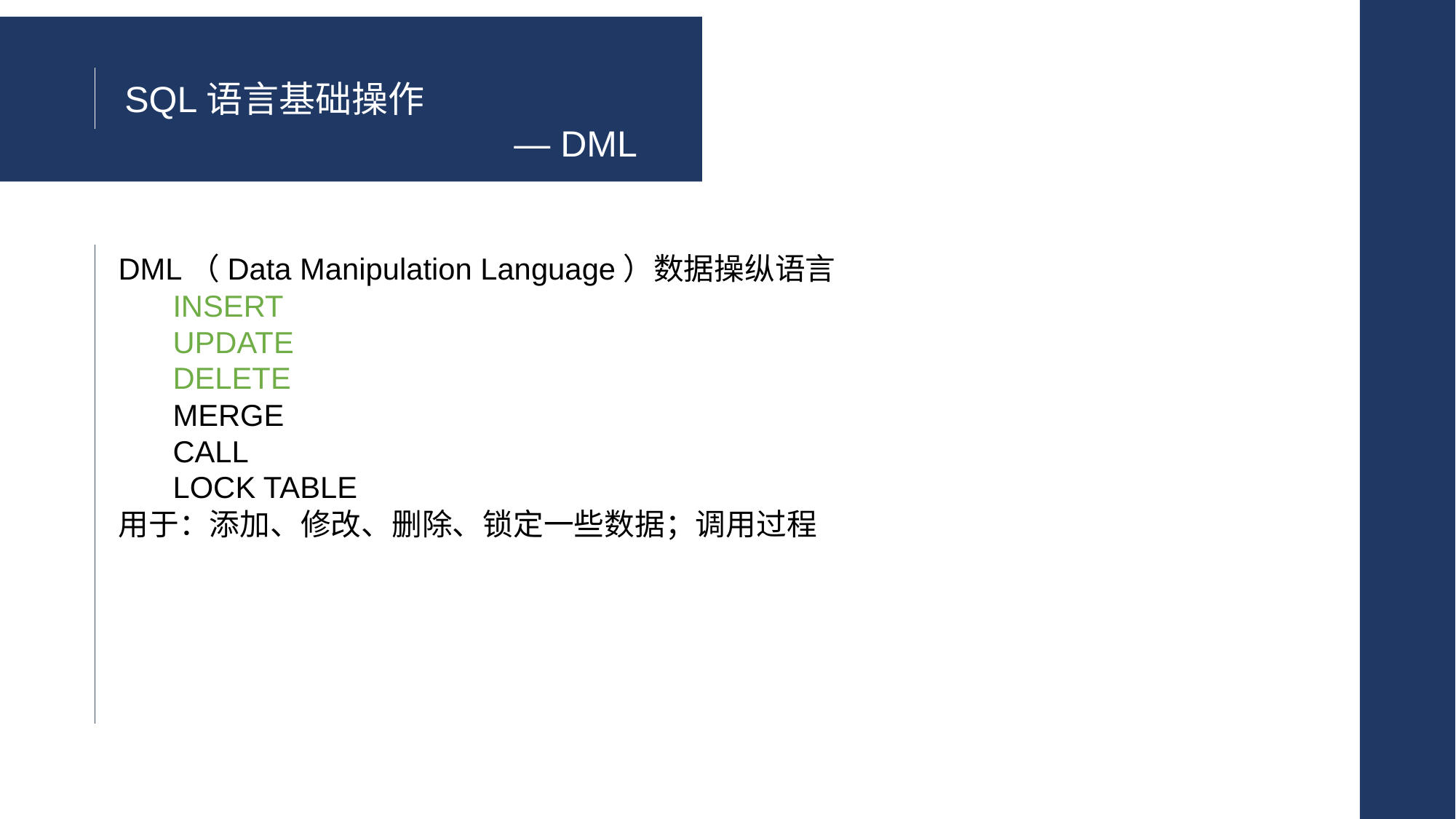

SQL语言基础操作
— DML
DML（Data Manipulation Language）数据操纵语言
INSERT
UPDATE
DELETE
MERGE
CALL
LOCK TABLE
用于：添加、修改、删除、锁定一些数据；调用过程